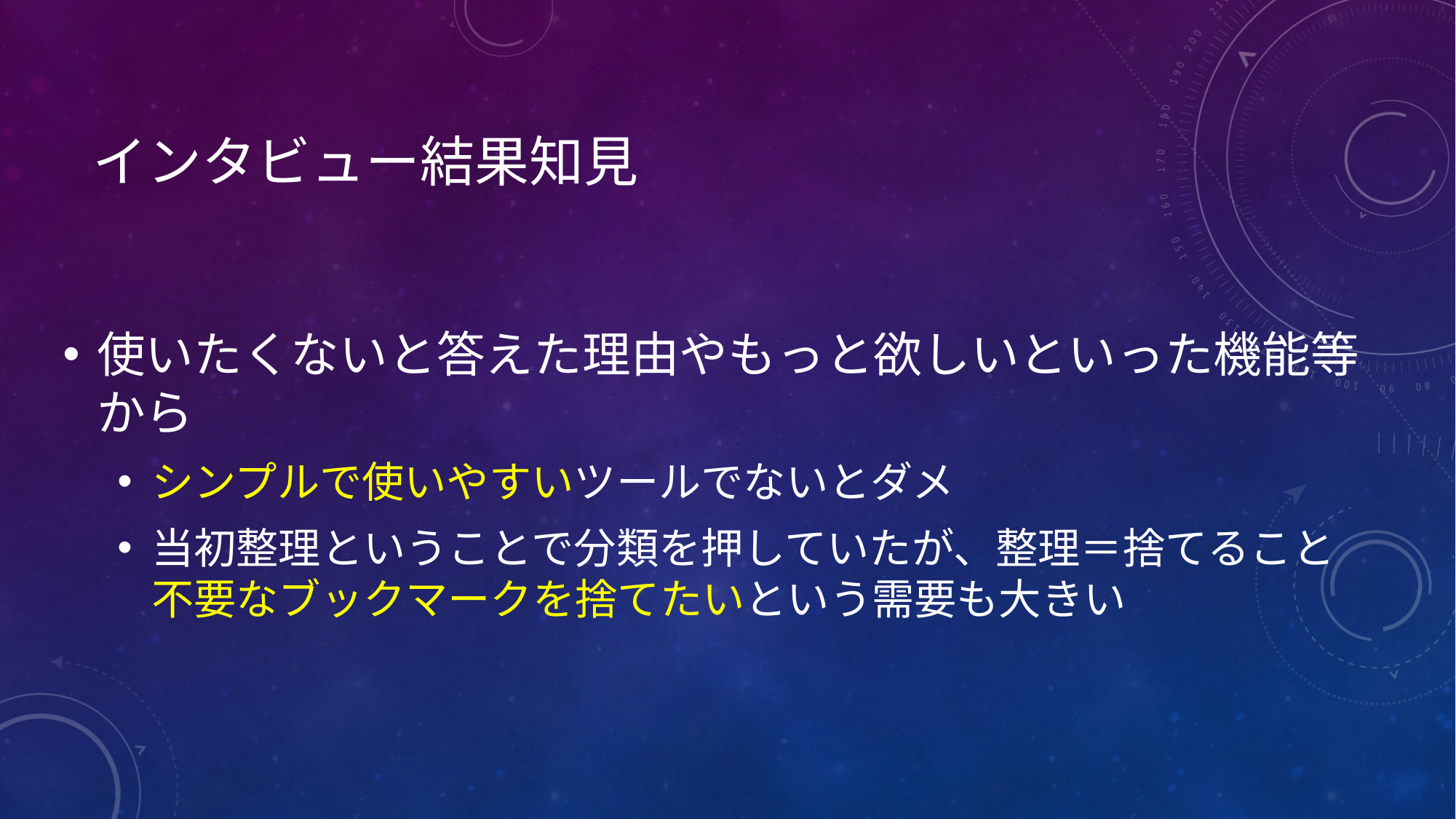

# インタビュー結果知見
使いたくないと答えた理由やもっと欲しいといった機能等から
シンプルで使いやすいツールでないとダメ
当初整理ということで分類を押していたが、整理＝捨てること　不要なブックマークを捨てたいという需要も大きい